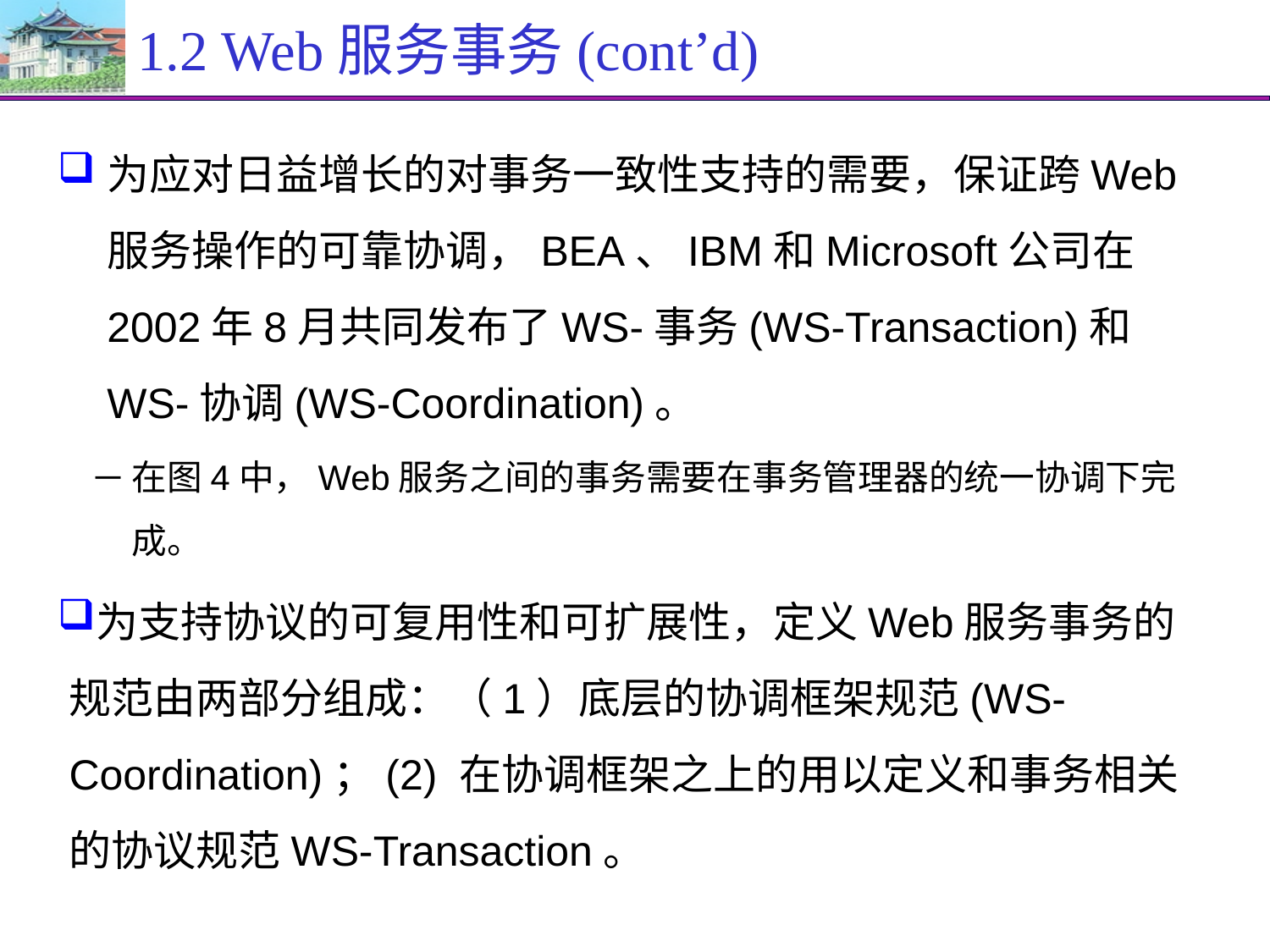

# 1.2 Web服务事务(cont’d)
为应对日益增长的对事务一致性支持的需要，保证跨Web服务操作的可靠协调，BEA、IBM和Microsoft公司在2002年8月共同发布了WS-事务(WS-Transaction)和WS-协调(WS-Coordination)。
在图4中，Web服务之间的事务需要在事务管理器的统一协调下完成。
为支持协议的可复用性和可扩展性，定义Web服务事务的规范由两部分组成：（1）底层的协调框架规范(WS-Coordination)；(2) 在协调框架之上的用以定义和事务相关的协议规范WS-Transaction。